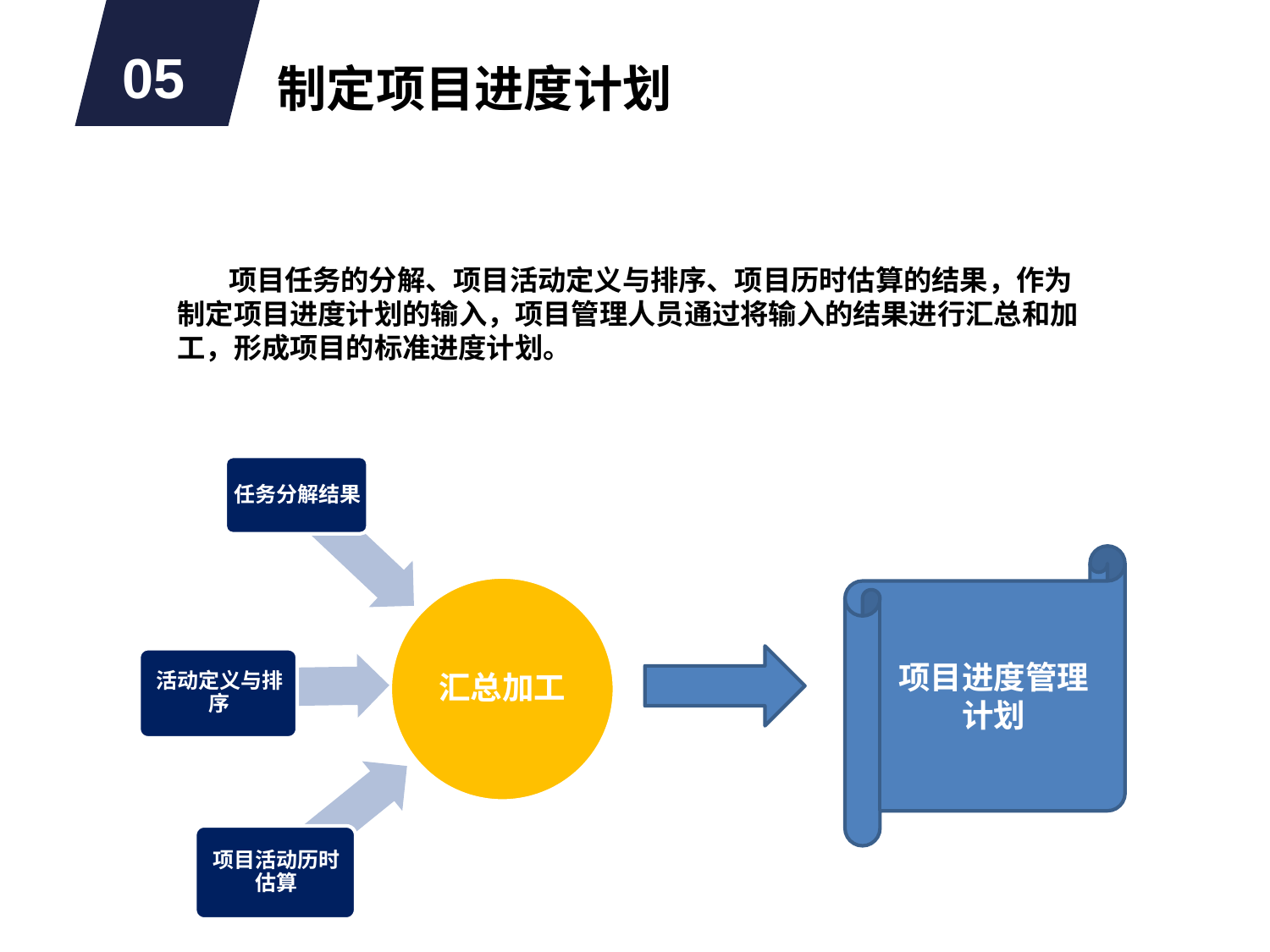

05
# 制定项目进度计划
       项目任务的分解、项目活动定义与排序、项目历时估算的结果，作为制定项目进度计划的输入，项目管理人员通过将输入的结果进行汇总和加工，形成项目的标准进度计划。
汇总加工
活动定义与排序
任务分解结果
项目活动历时估算
项目进度管理计划